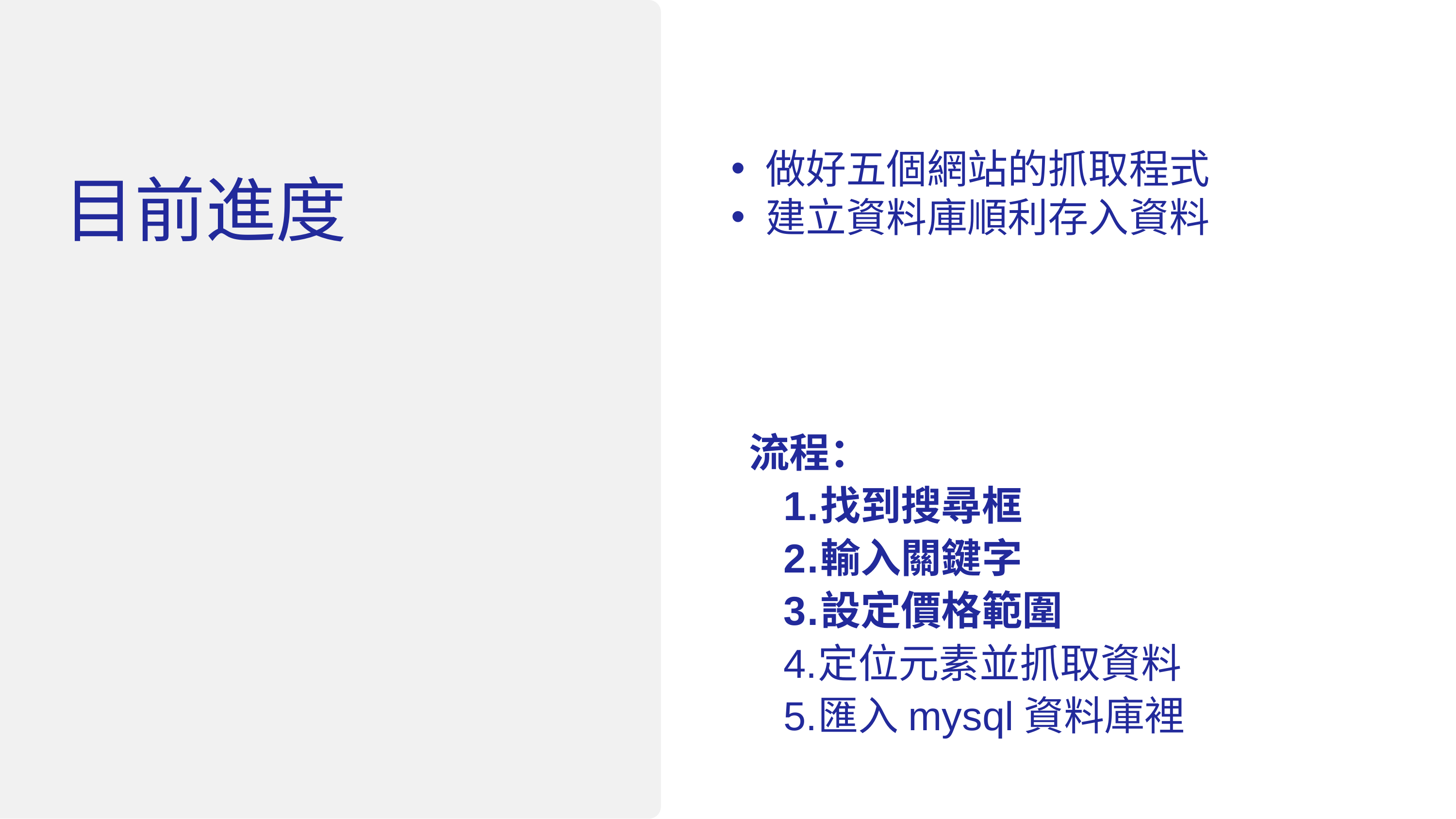

做好五個網站的抓取程式
建立資料庫順利存入資料
目前進度
流程：
找到搜尋框
輸入關鍵字
設定價格範圍
定位元素並抓取資料
匯入mysql資料庫裡